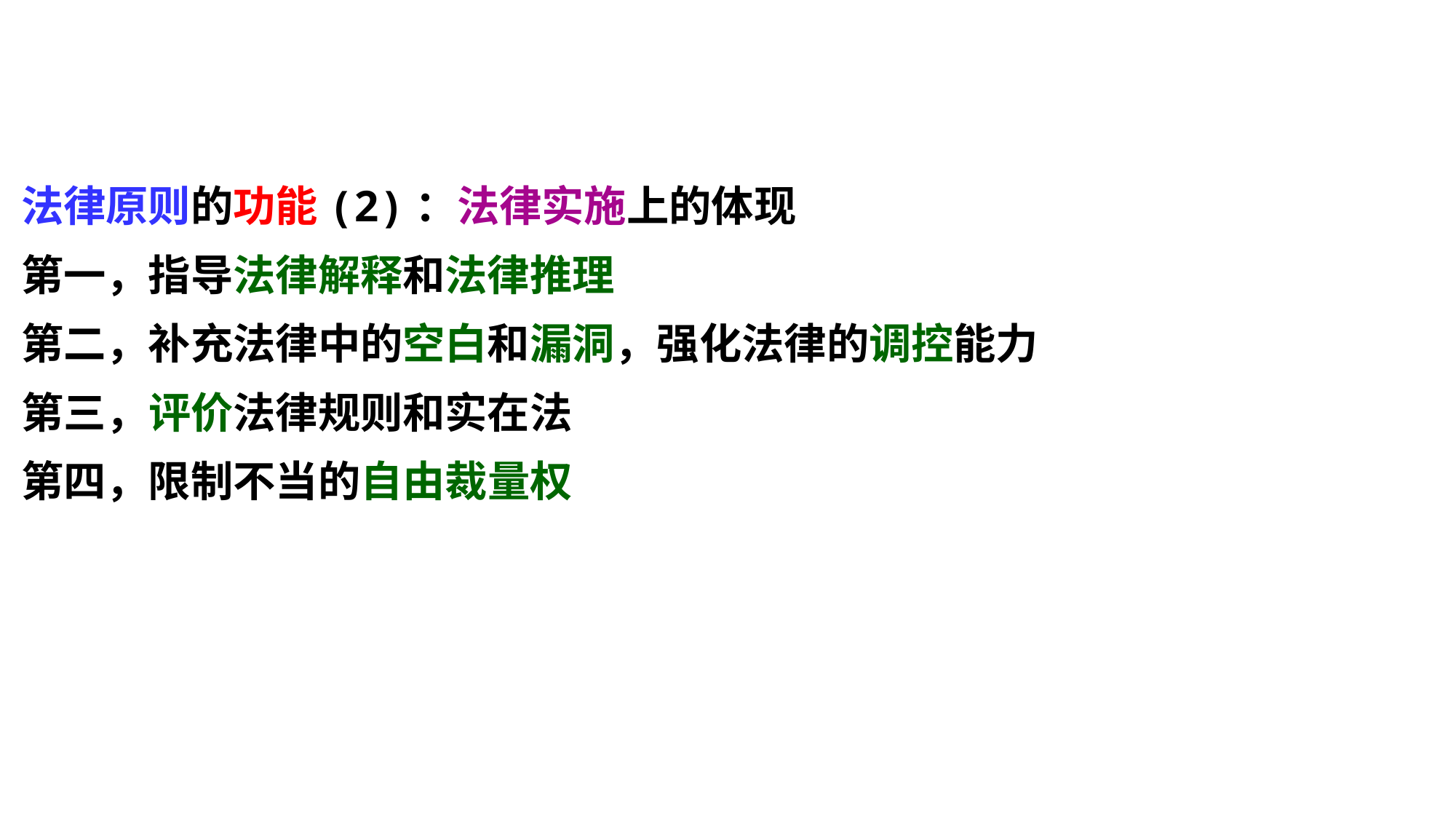

法律原则的功能(2)：法律实施上的体现
第一，指导法律解释和法律推理
第二，补充法律中的空白和漏洞，强化法律的调控能力
第三，评价法律规则和实在法
第四，限制不当的自由裁量权